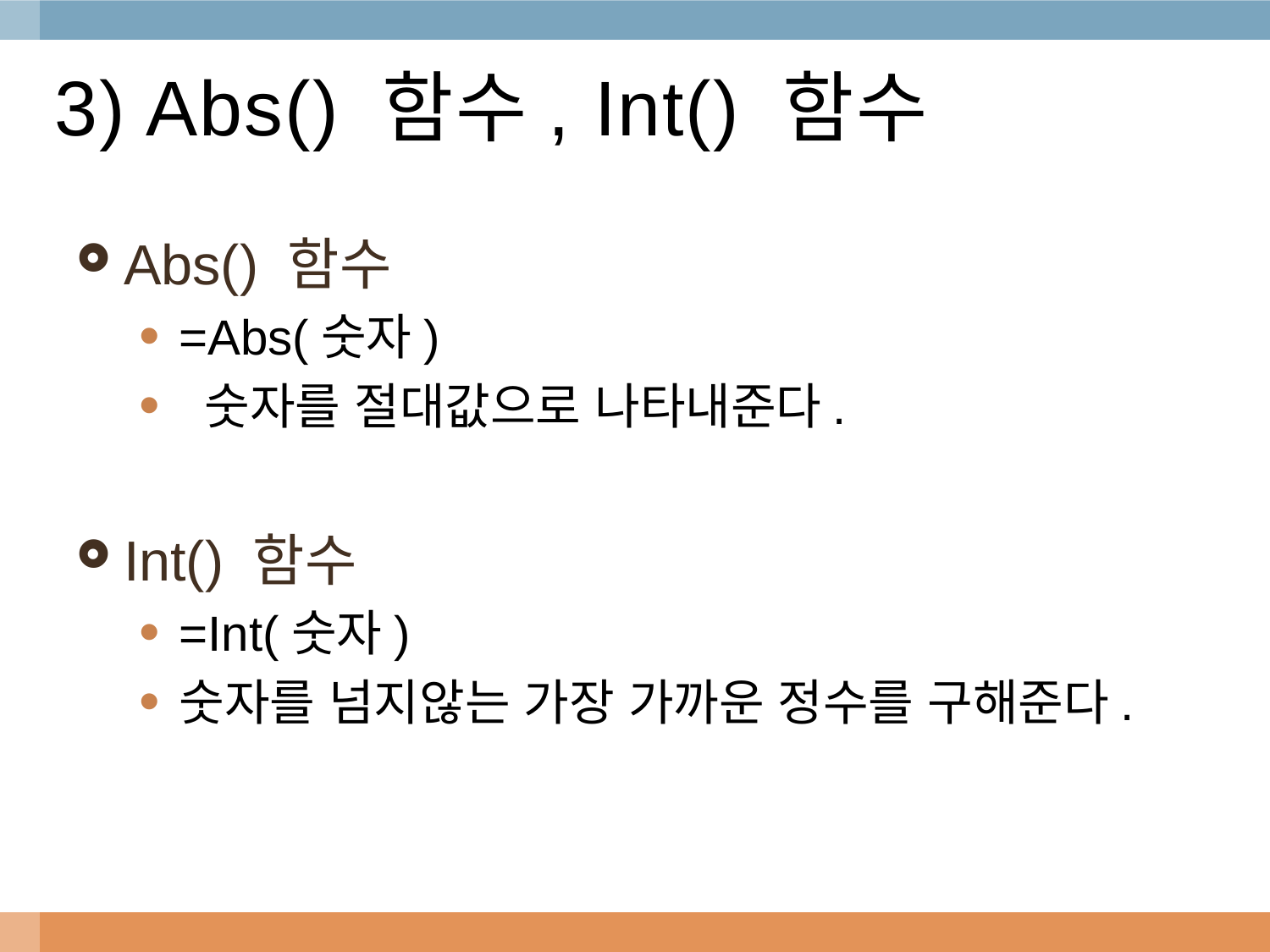

# 3) Abs() 함수, Int() 함수
Abs() 함수
=Abs(숫자)
 숫자를 절대값으로 나타내준다.

Int() 함수
=Int(숫자)
숫자를 넘지않는 가장 가까운 정수를 구해준다.